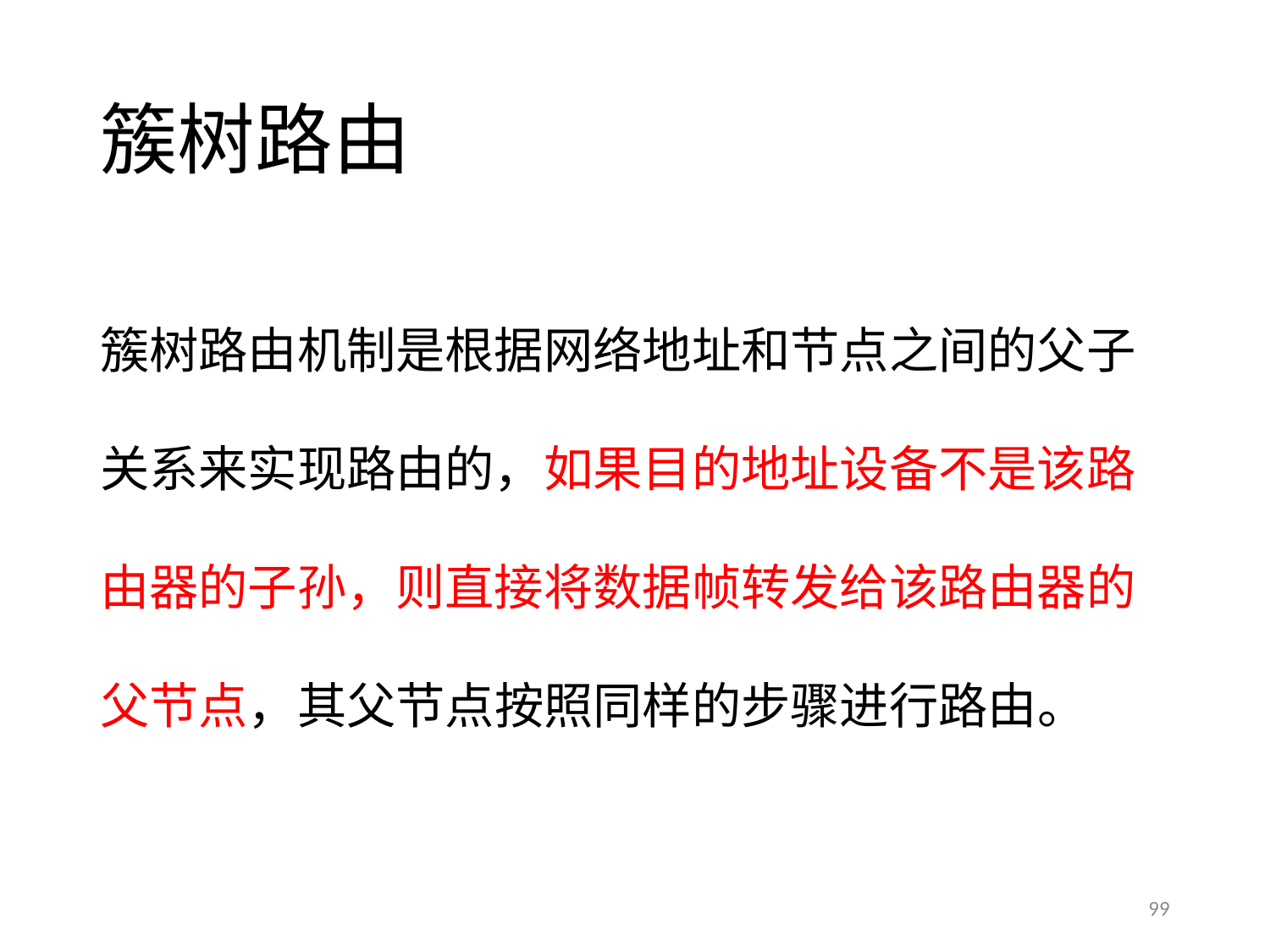

# 簇树路由
簇树路由机制是根据网络地址和节点之间的父子关系来实现路由的，如果目的地址设备不是该路由器的子孙，则直接将数据帧转发给该路由器的父节点，其父节点按照同样的步骤进行路由。

99